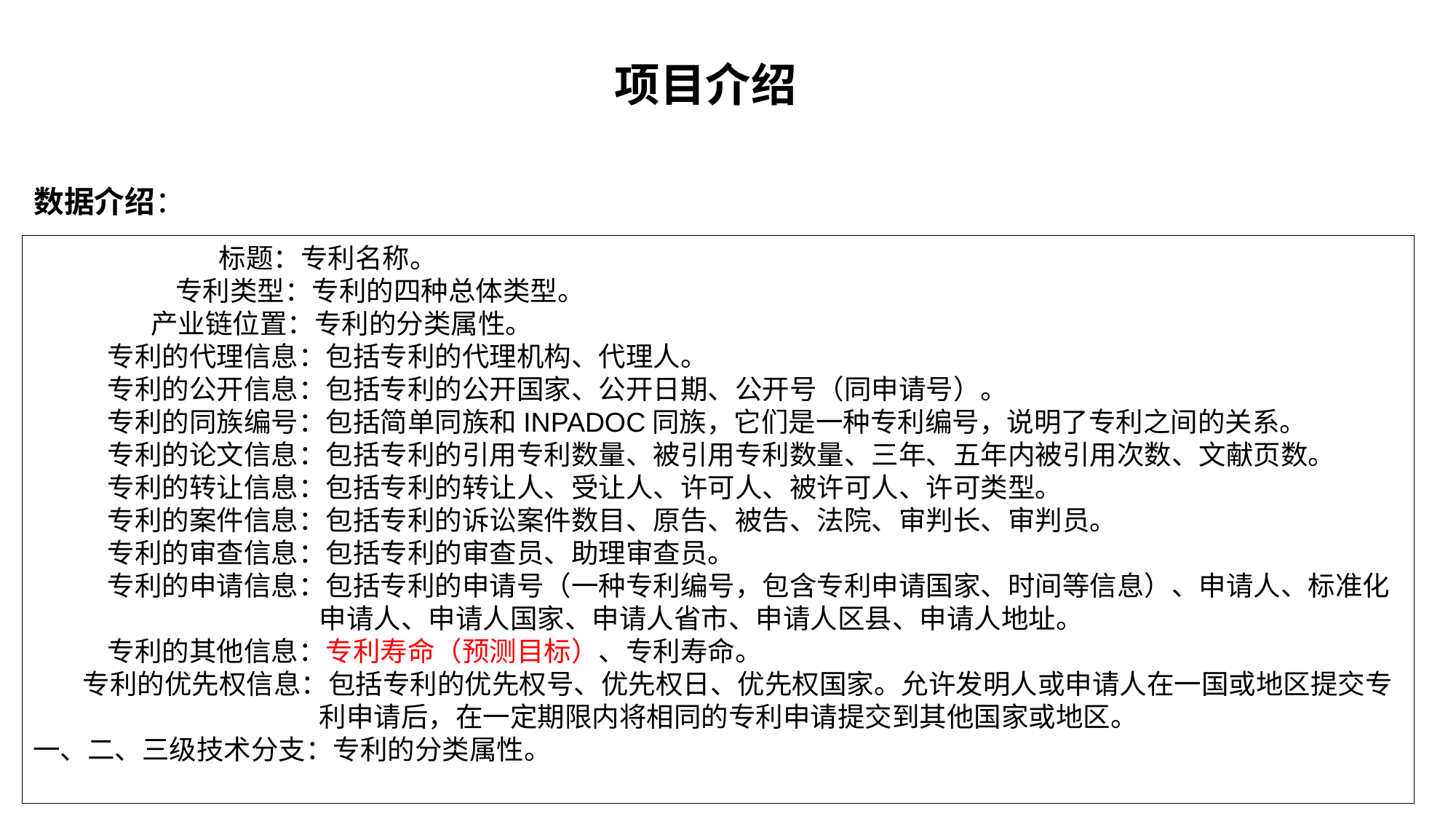

项目介绍
数据介绍：
                             标题：专利名称。
                      专利类型：专利的四种总体类型。
                  产业链位置：专利的分类属性。
           专利的代理信息：包括专利的代理机构、代理人。
           专利的公开信息：包括专利的公开国家、公开日期、公开号（同申请号）。
           专利的同族编号：包括简单同族和INPADOC同族，它们是一种专利编号，说明了专利之间的关系。
           专利的论文信息：包括专利的引用专利数量、被引用专利数量、三年、五年内被引用次数、文献页数。
           专利的转让信息：包括专利的转让人、受让人、许可人、被许可人、许可类型。
           专利的案件信息：包括专利的诉讼案件数目、原告、被告、法院、审判长、审判员。
           专利的审查信息：包括专利的审查员、助理审查员。
           专利的申请信息：包括专利的申请号（一种专利编号，包含专利申请国家、时间等信息）、申请人、标准化		           申请人、申请人国家、申请人省市、申请人区县、申请人地址。
           专利的其他信息：专利寿命（预测目标）、专利寿命。
       专利的优先权信息：包括专利的优先权号、优先权日、优先权国家。允许发明人或申请人在一国或地区提交专		           利申请后，在一定期限内将相同的专利申请提交到其他国家或地区。
一、二、三级技术分支：专利的分类属性。